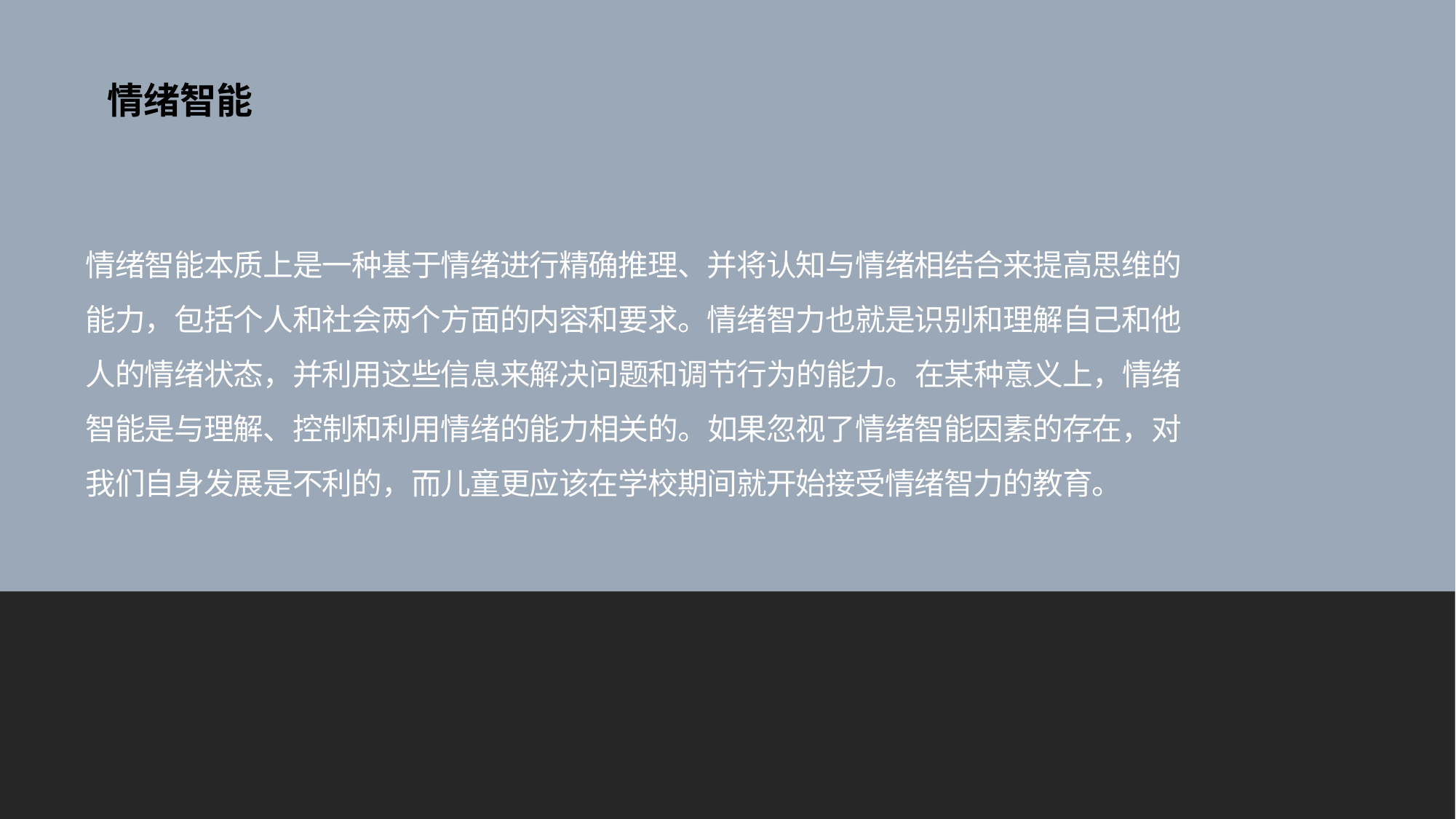

情绪智能
# 情绪智能本质上是一种基于情绪进行精确推理、并将认知与情绪相结合来提高思维的能力，包括个人和社会两个方面的内容和要求。情绪智力也就是识别和理解自己和他人的情绪状态，并利用这些信息来解决问题和调节行为的能力。在某种意义上，情绪智能是与理解、控制和利用情绪的能力相关的。如果忽视了情绪智能因素的存在，对我们自身发展是不利的，而儿童更应该在学校期间就开始接受情绪智力的教育。